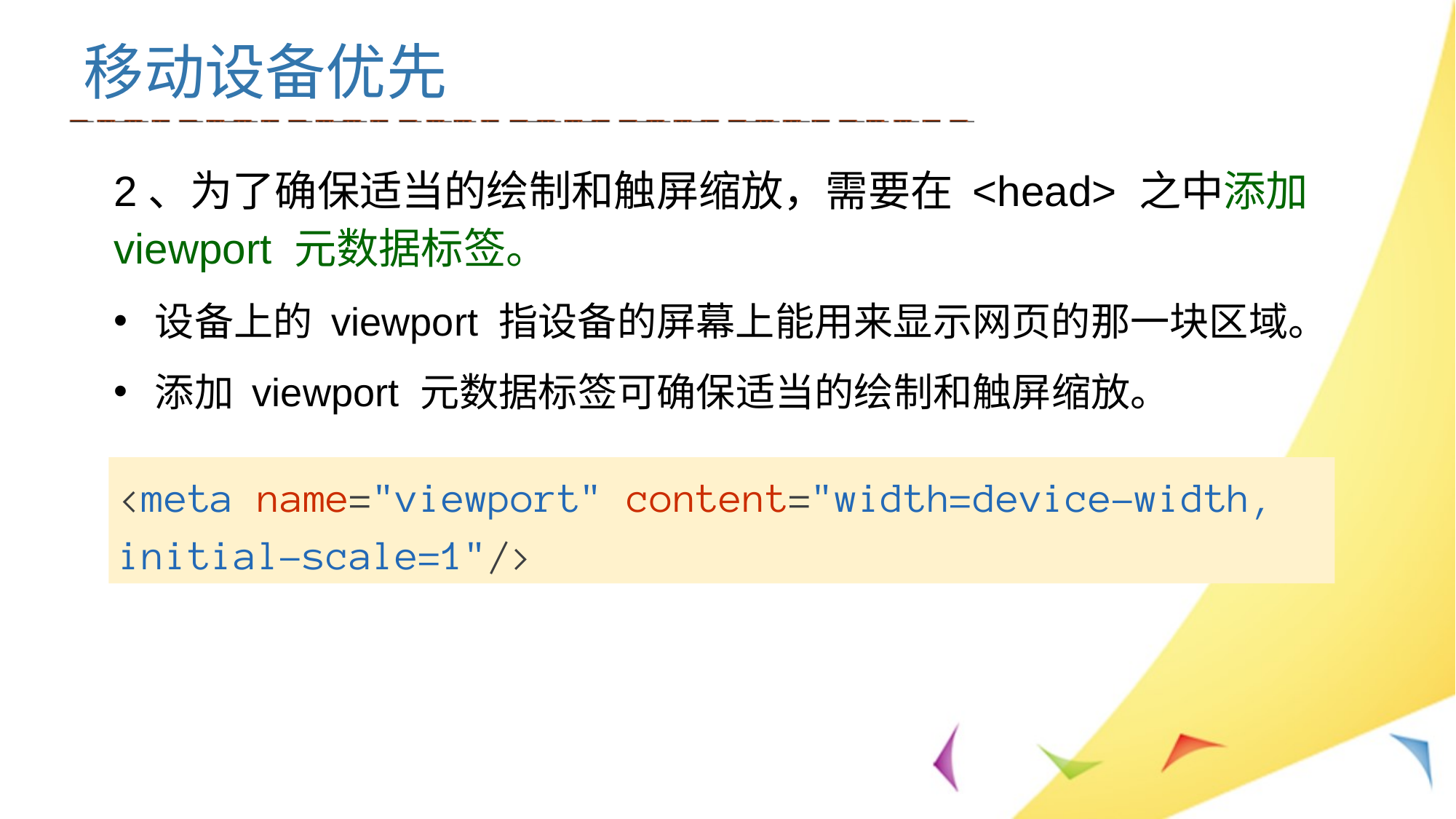

# 移动设备优先
2、为了确保适当的绘制和触屏缩放，需要在 <head> 之中添加 viewport 元数据标签。
设备上的 viewport 指设备的屏幕上能用来显示网页的那一块区域。
添加 viewport 元数据标签可确保适当的绘制和触屏缩放。
<meta name="viewport" content="width=device-width, initial-scale=1"/>